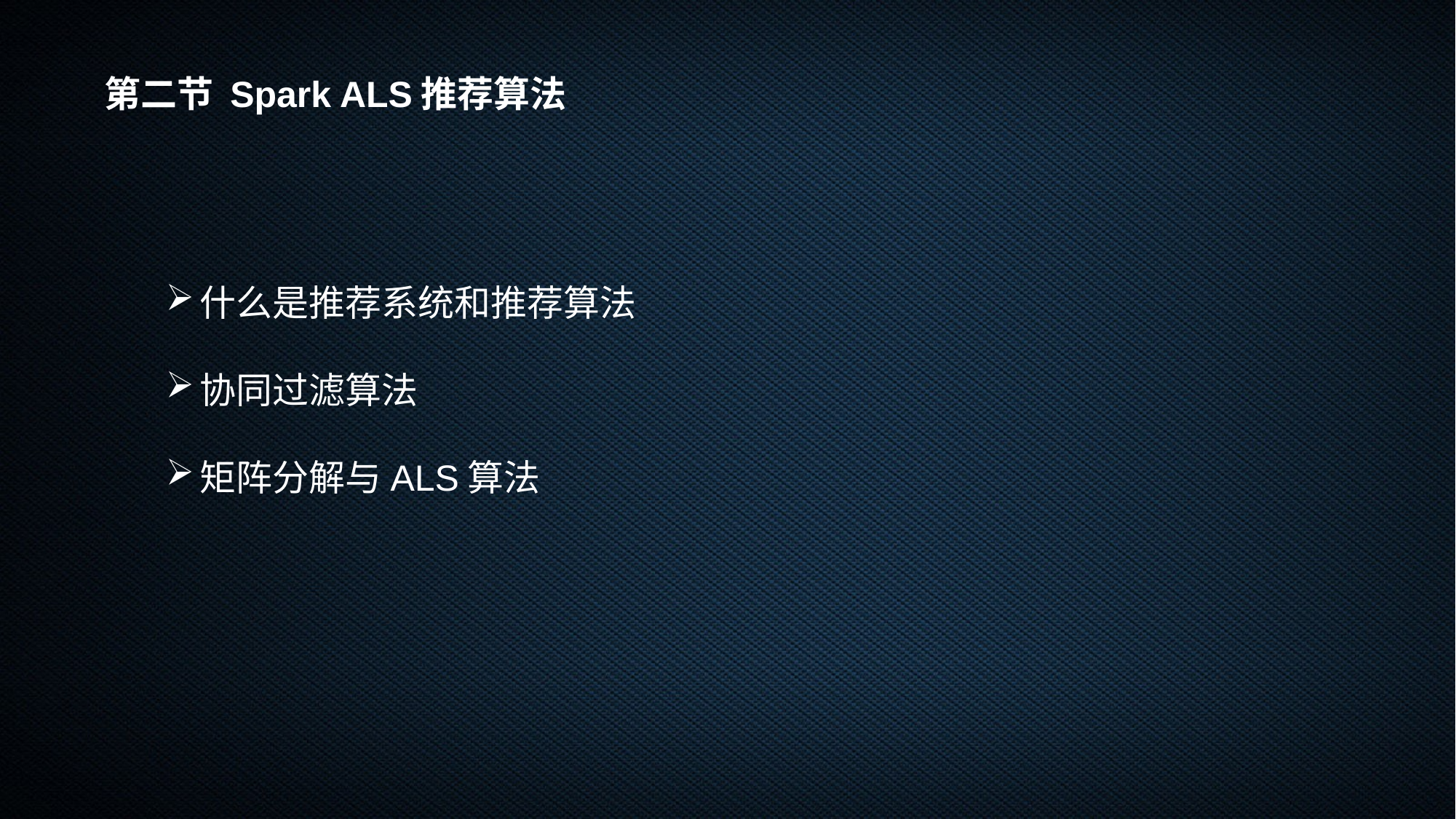

第二节 Spark ALS推荐算法
什么是推荐系统和推荐算法

协同过滤算法

矩阵分解与ALS算法